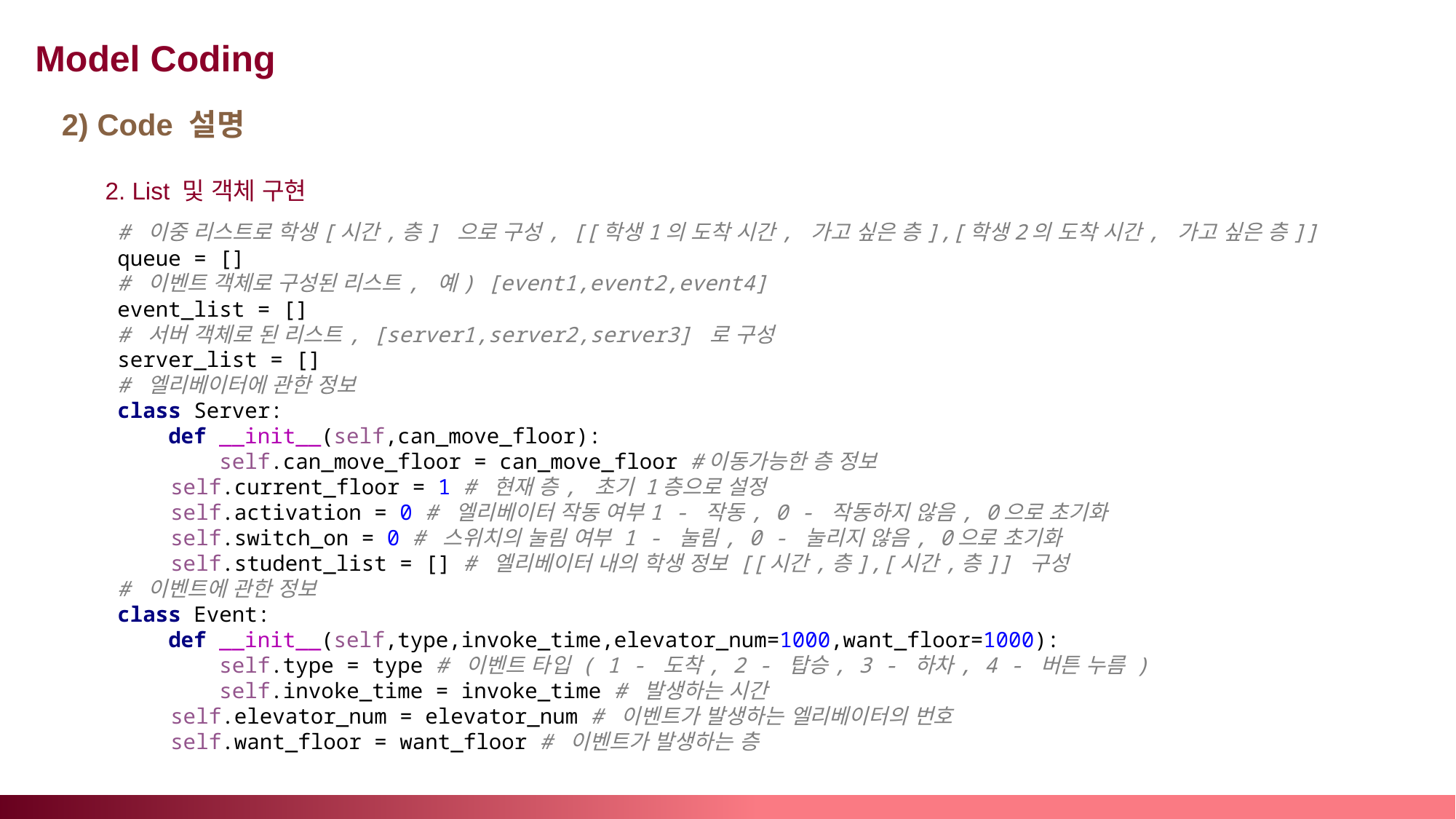

Model Coding
2) Code 설명
2. List 및 객체 구현
# 이중 리스트로 학생[시간,층] 으로 구성, [[학생1의 도착 시간, 가고 싶은 층],[학생2의 도착 시간, 가고 싶은 층]] queue = [] # 이벤트 객체로 구성된 리스트, 예) [event1,event2,event4] event_list = [] # 서버 객체로 된 리스트, [server1,server2,server3] 로 구성 server_list = [] # 엘리베이터에 관한 정보 class Server: def __init__(self,can_move_floor): self.can_move_floor = can_move_floor #이동가능한 층 정보 self.current_floor = 1 # 현재 층, 초기 1층으로 설정 self.activation = 0 # 엘리베이터 작동 여부1 - 작동, 0 - 작동하지 않음, 0으로 초기화 self.switch_on = 0 # 스위치의 눌림 여부 1 - 눌림, 0 - 눌리지 않음, 0으로 초기화 self.student_list = [] # 엘리베이터 내의 학생 정보 [[시간,층],[시간,층]] 구성 # 이벤트에 관한 정보 class Event: def __init__(self,type,invoke_time,elevator_num=1000,want_floor=1000): self.type = type # 이벤트 타입 ( 1 - 도착, 2 - 탑승, 3 - 하차, 4 - 버튼 누름 ) self.invoke_time = invoke_time # 발생하는 시간 self.elevator_num = elevator_num # 이벤트가 발생하는 엘리베이터의 번호 self.want_floor = want_floor # 이벤트가 발생하는 층